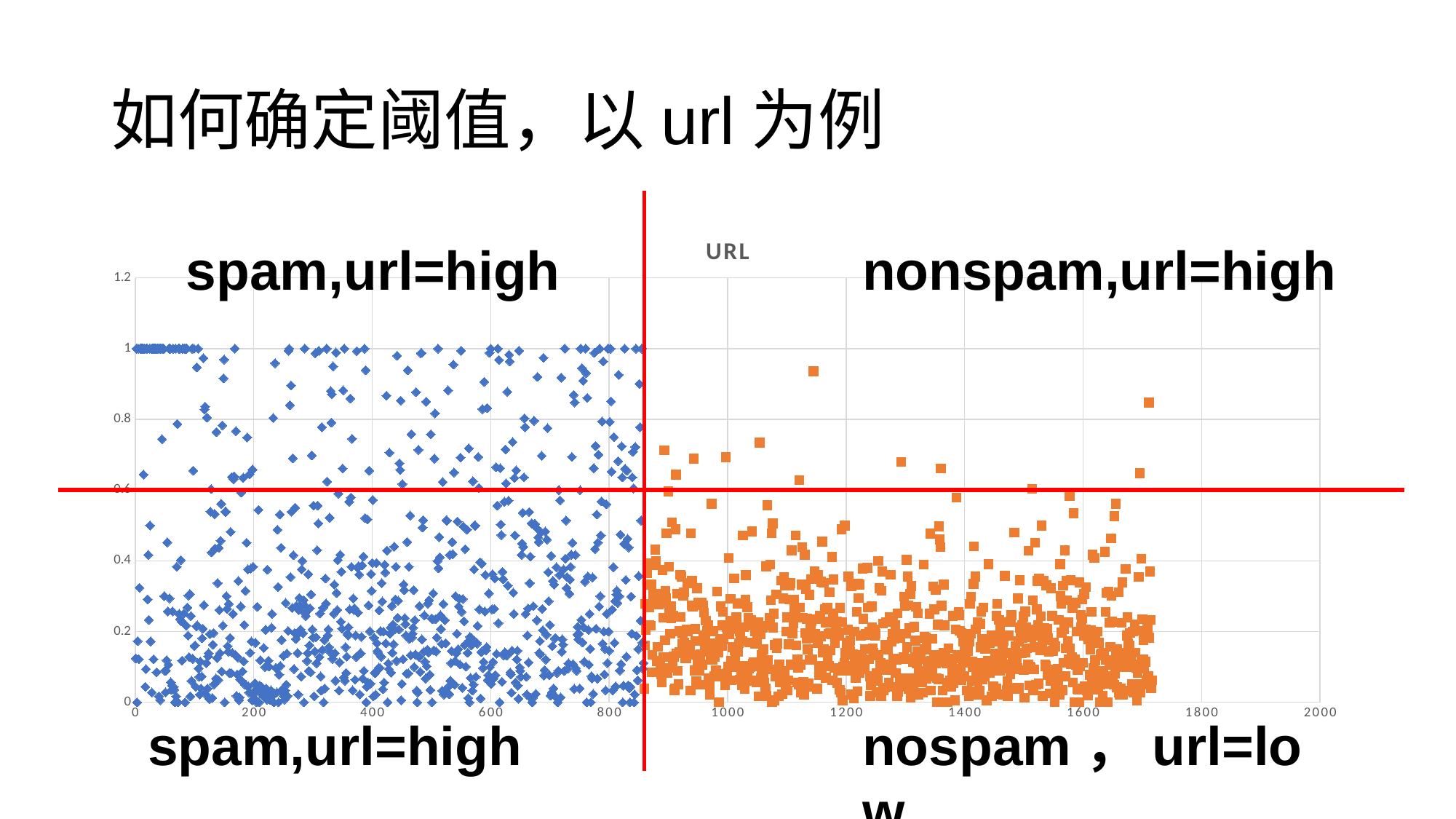

# 如何确定阈值，以url为例

### Chart: URL

| Category |  |  |
|---|---|---|
spam,url=high
nonspam,url=high
nospam，url=low
spam,url=high